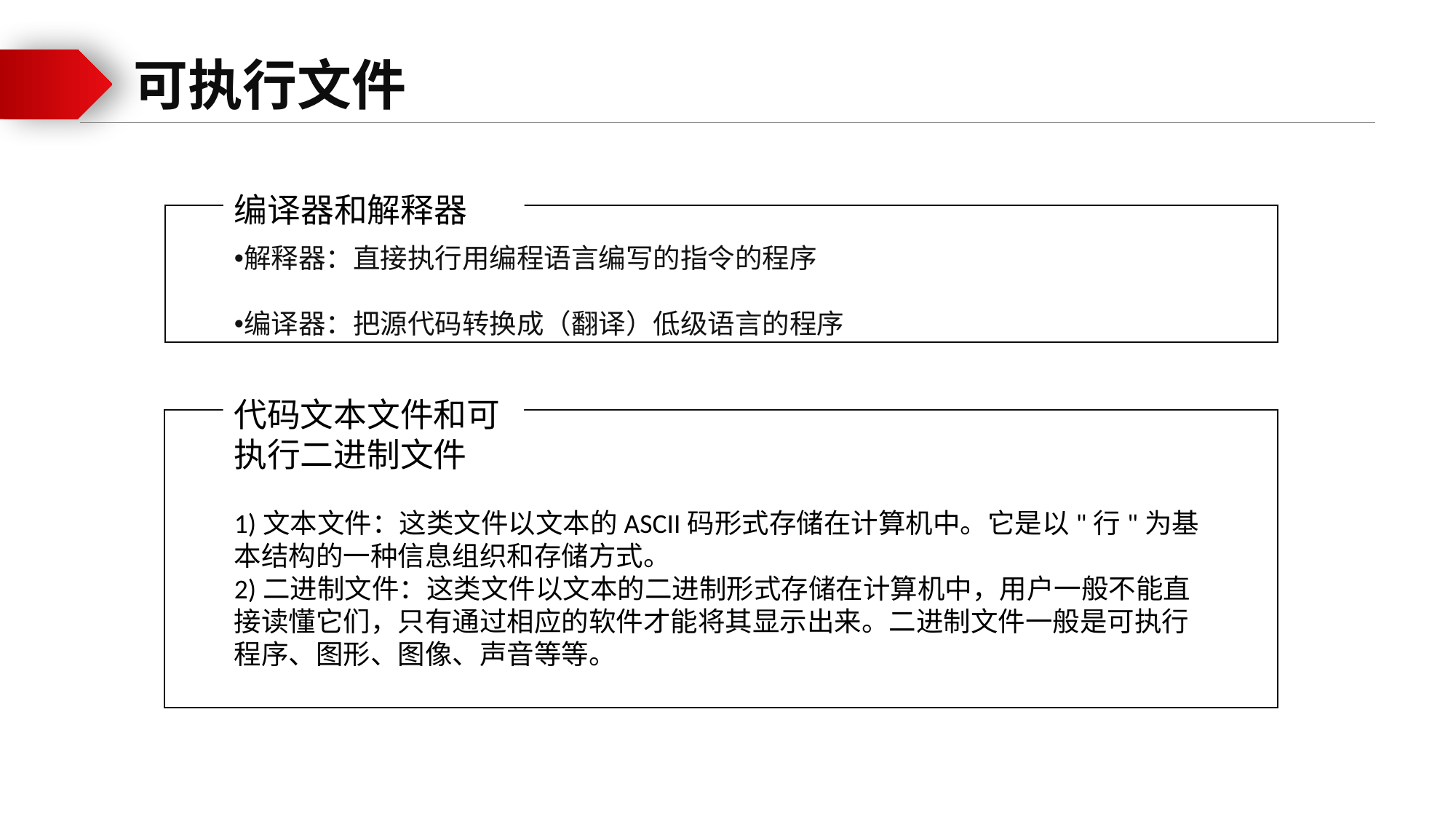

可执行文件
编译器和解释器

解释器：直接执行用编程语言编写的指令的程序
编译器：把源代码转换成（翻译）低级语言的程序
代码文本文件和可执行二进制文件

1)文本文件：这类文件以文本的ASCII码形式存储在计算机中。它是以"行"为基本结构的一种信息组织和存储方式。
2)二进制文件：这类文件以文本的二进制形式存储在计算机中，用户一般不能直接读懂它们，只有通过相应的软件才能将其显示出来。二进制文件一般是可执行程序、图形、图像、声音等等。